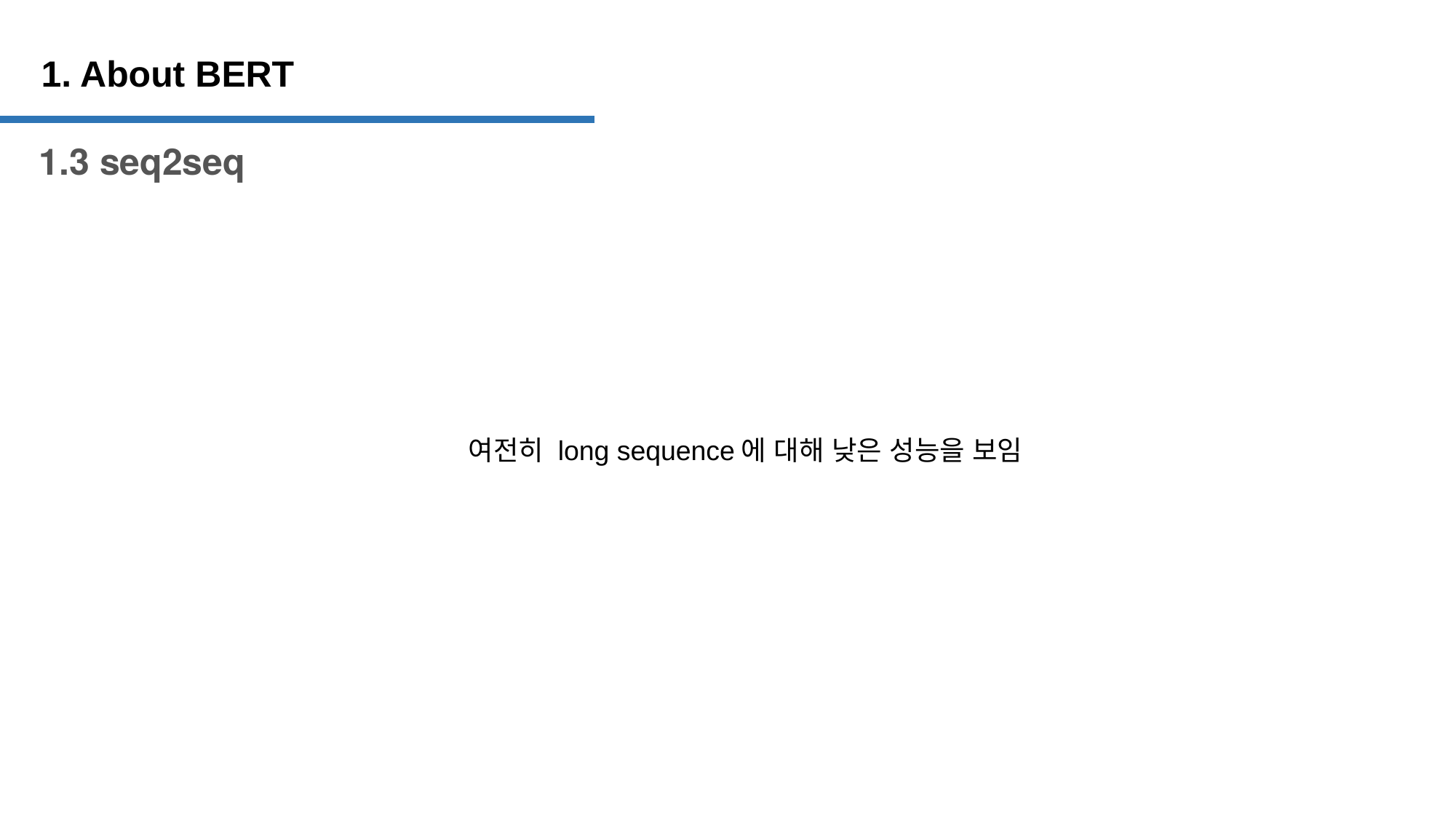

1. About BERT
1.3 seq2seq

여전히 long sequence에 대해 낮은 성능을 보임